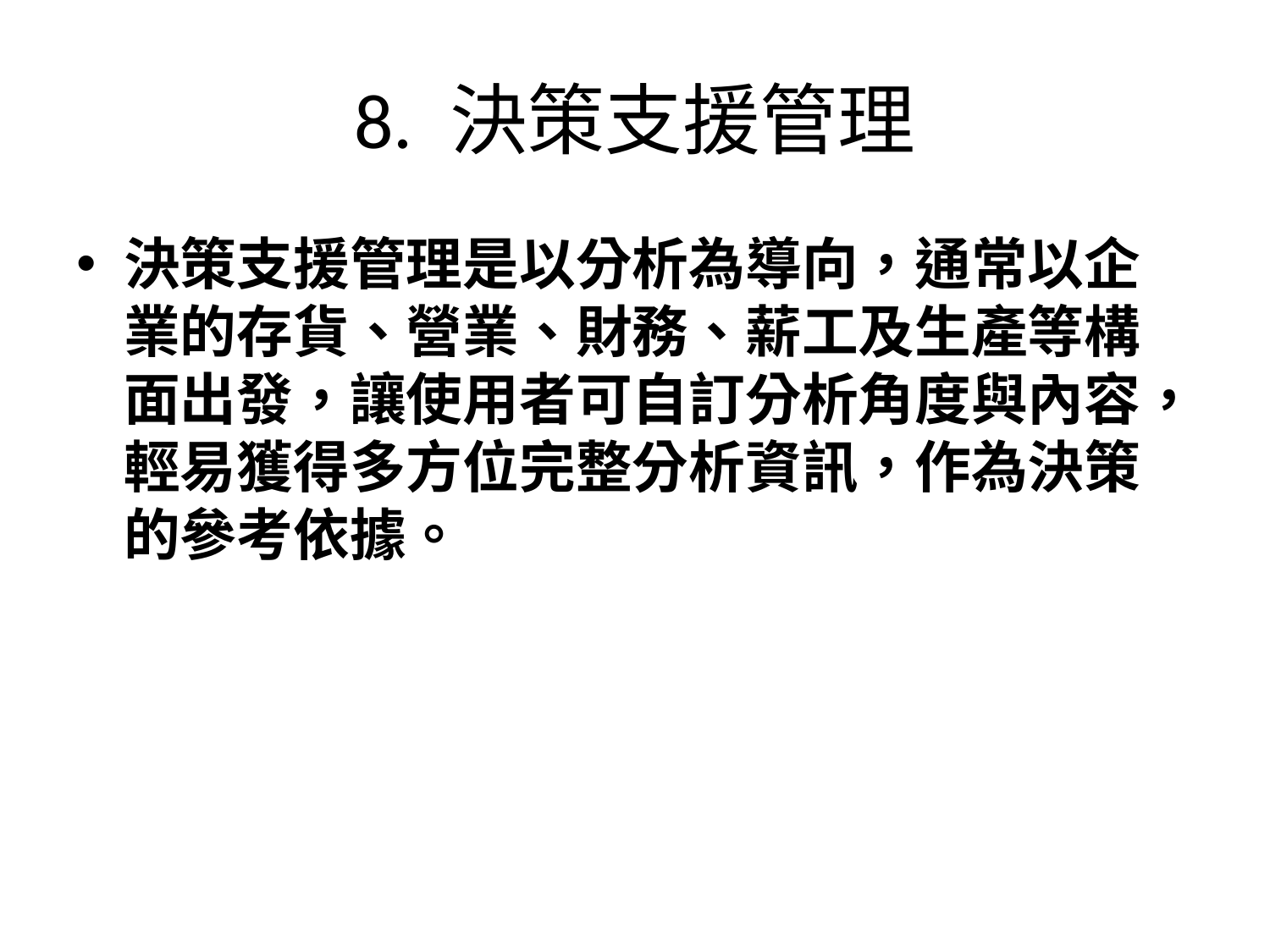

# 8. 決策支援管理
決策支援管理是以分析為導向，通常以企業的存貨、營業、財務、薪工及生產等構面出發，讓使用者可自訂分析角度與內容，輕易獲得多方位完整分析資訊，作為決策的參考依據。